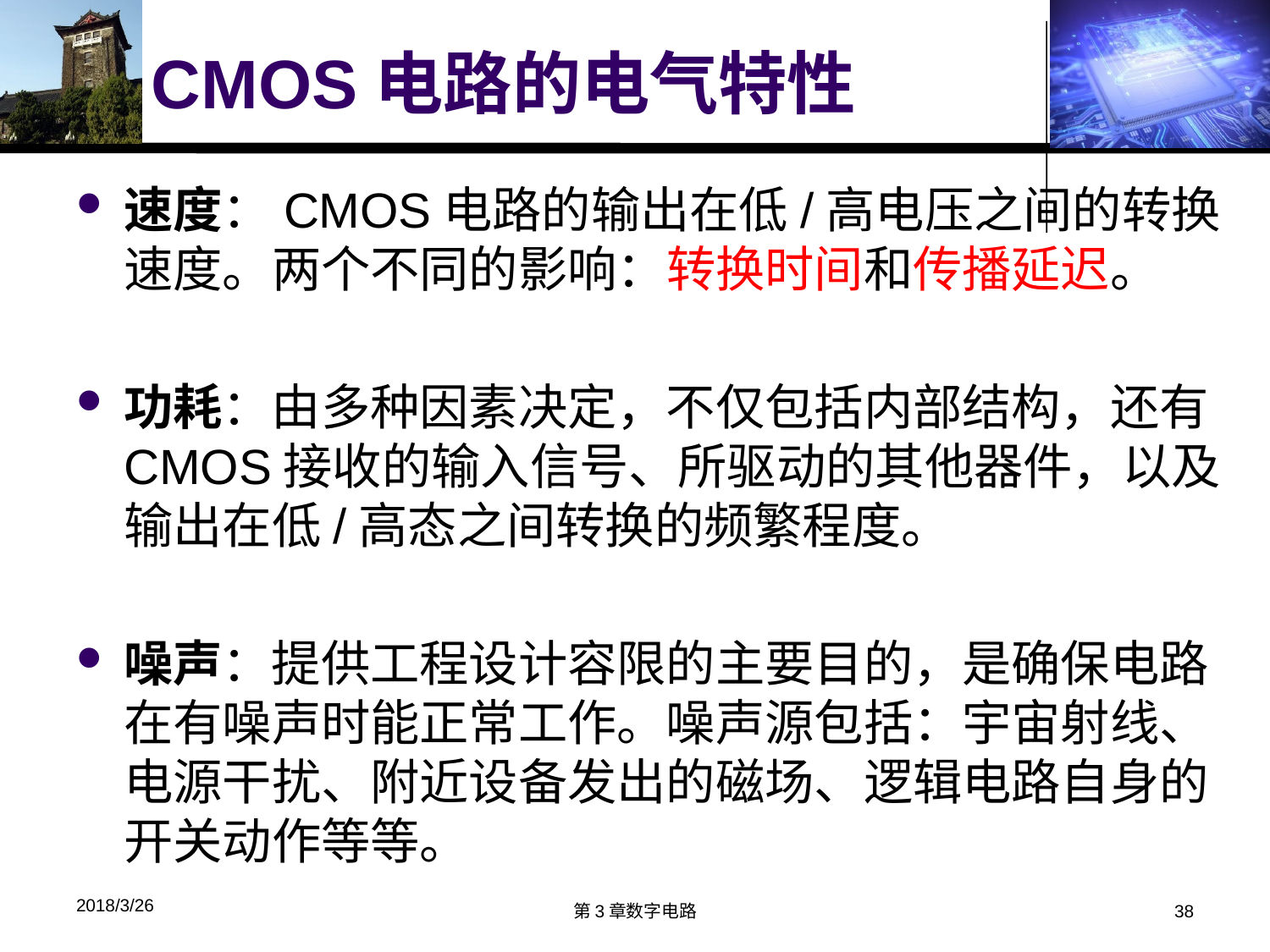

# CMOS电路的电气特性
速度：CMOS电路的输出在低/高电压之间的转换速度。两个不同的影响：转换时间和传播延迟。

功耗：由多种因素决定，不仅包括内部结构，还有CMOS接收的输入信号、所驱动的其他器件，以及输出在低/高态之间转换的频繁程度。

噪声：提供工程设计容限的主要目的，是确保电路在有噪声时能正常工作。噪声源包括：宇宙射线、电源干扰、附近设备发出的磁场、逻辑电路自身的开关动作等等。

2018/3/26
第3章数字电路
38